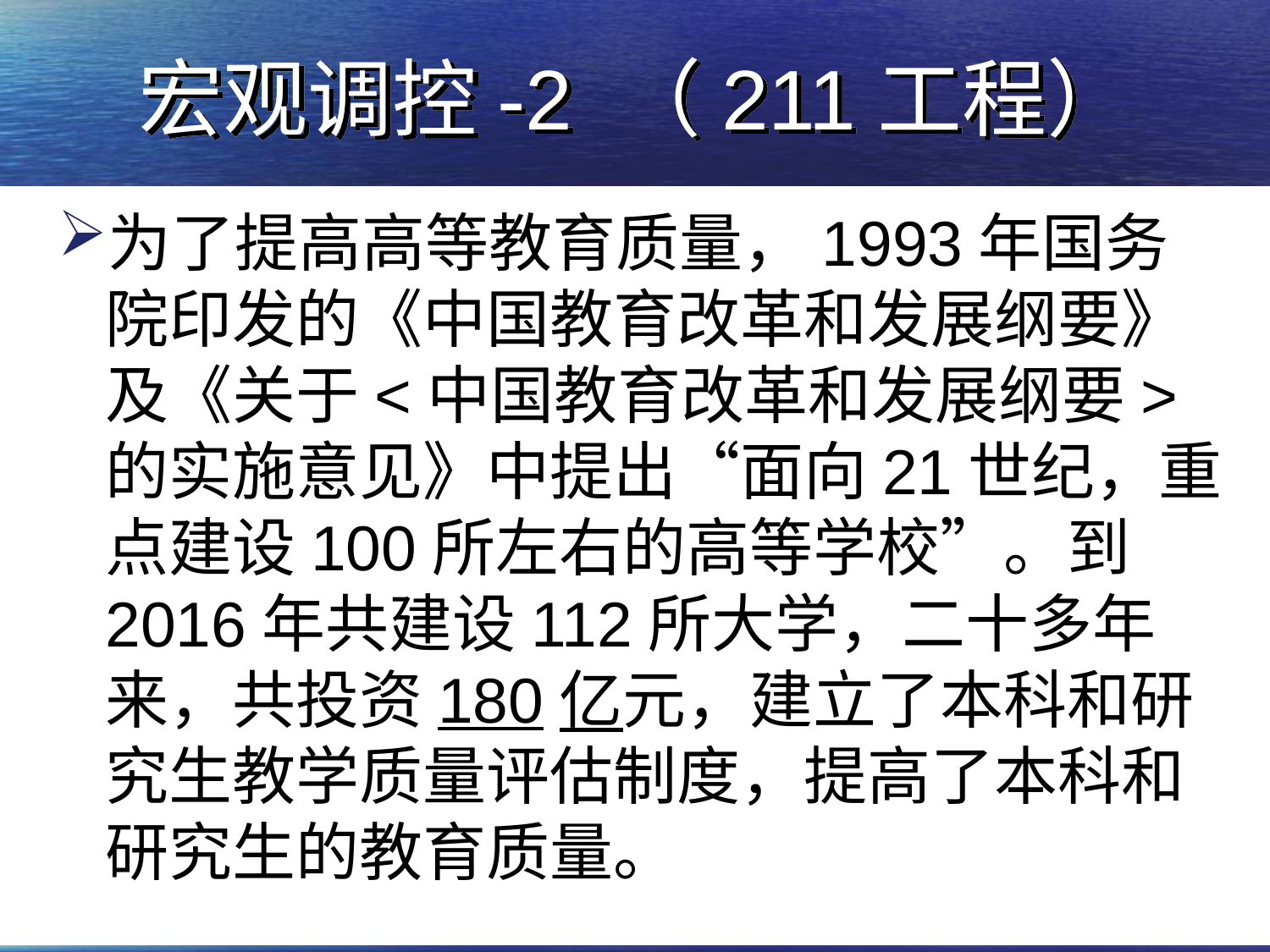

# 宏观调控-2 （211工程）
为了提高高等教育质量，1993年国务院印发的《中国教育改革和发展纲要》及《关于<中国教育改革和发展纲要>的实施意见》中提出“面向21世纪，重点建设100所左右的高等学校”。到2016年共建设112所大学，二十多年来，共投资180亿元，建立了本科和研究生教学质量评估制度，提高了本科和研究生的教育质量。